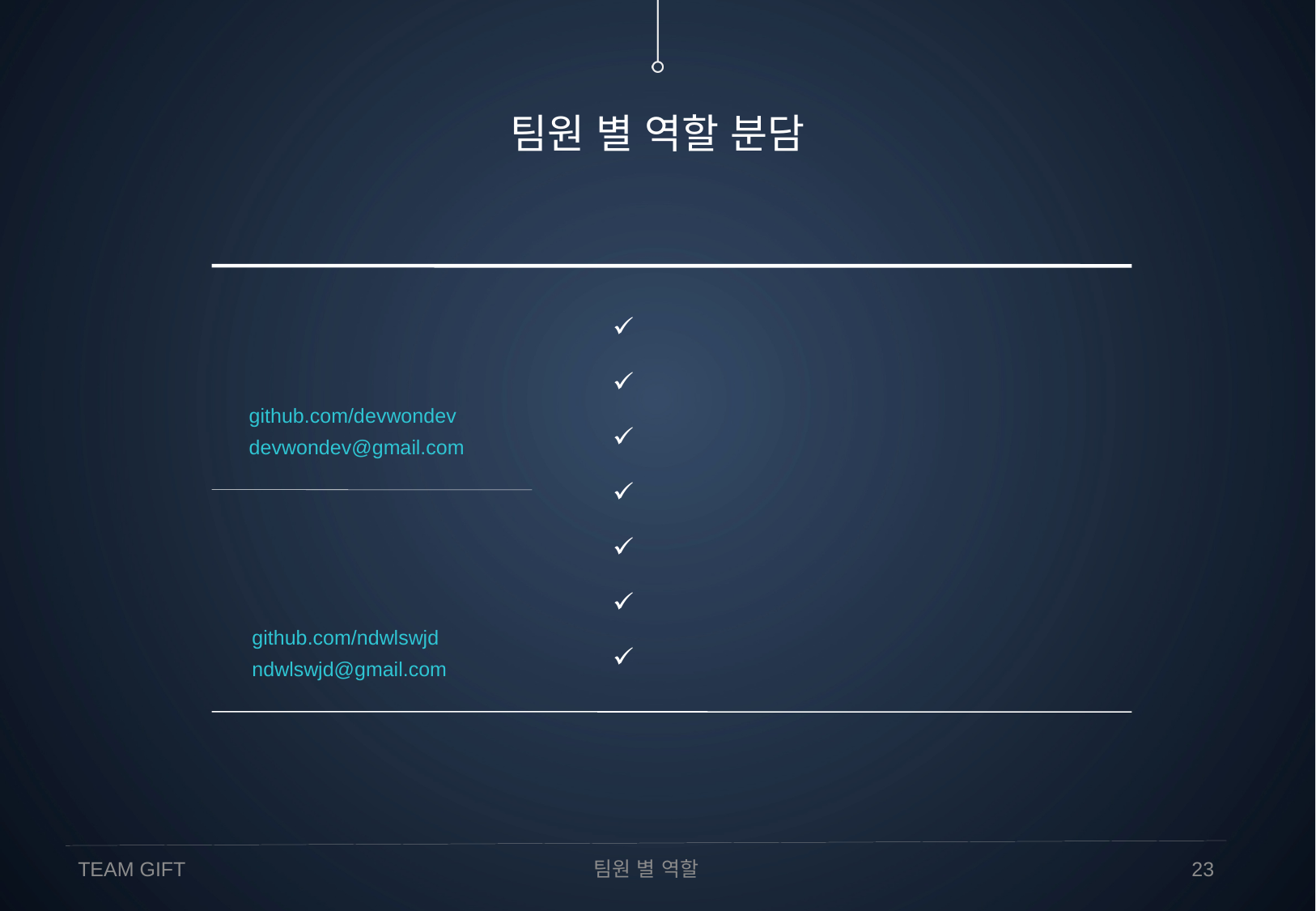

# 팀원 별 역할 분담
권한별 로그인
구매자 리스트, 계좌정보조회
판매자 리스트
판매자 서류다운로드, 승인
구매자,판매자 주문
판매자 회원가입, 계좌등록
판매자 주문리스트, 체결리스트
방혜원
Bang Hye Won

github.com/devwondev
devwondev@gmail.com
정진우
Jeong Jin Woo

github.com/ndwlswjd
ndwlswjd@gmail.com
팀원 별 역할
23